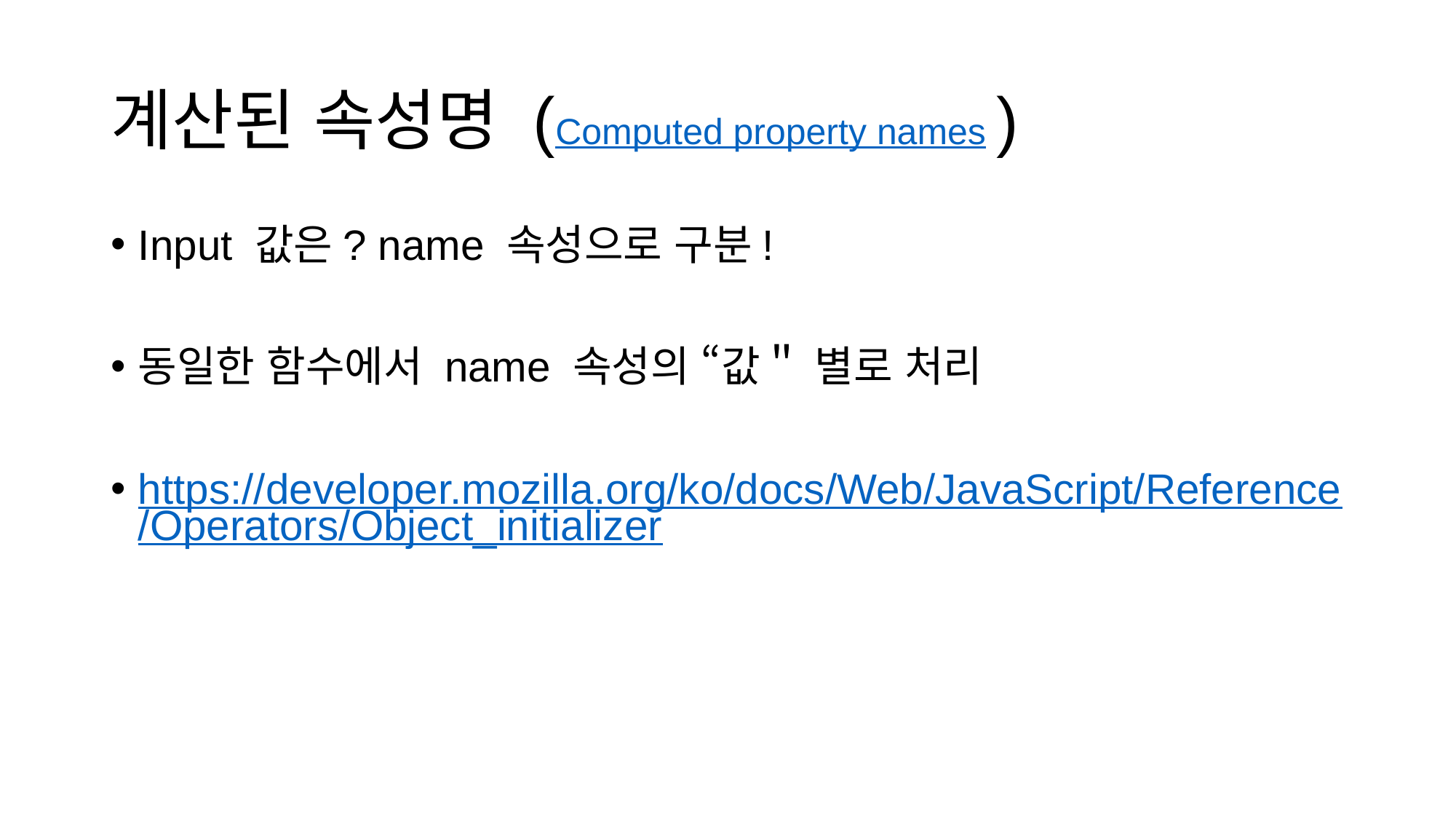

# 계산된 속성명 (Computed property names )
Input 값은? name 속성으로 구분!

동일한 함수에서 name 속성의 “값＂ 별로 처리

https://developer.mozilla.org/ko/docs/Web/JavaScript/Reference/Operators/Object_initializer